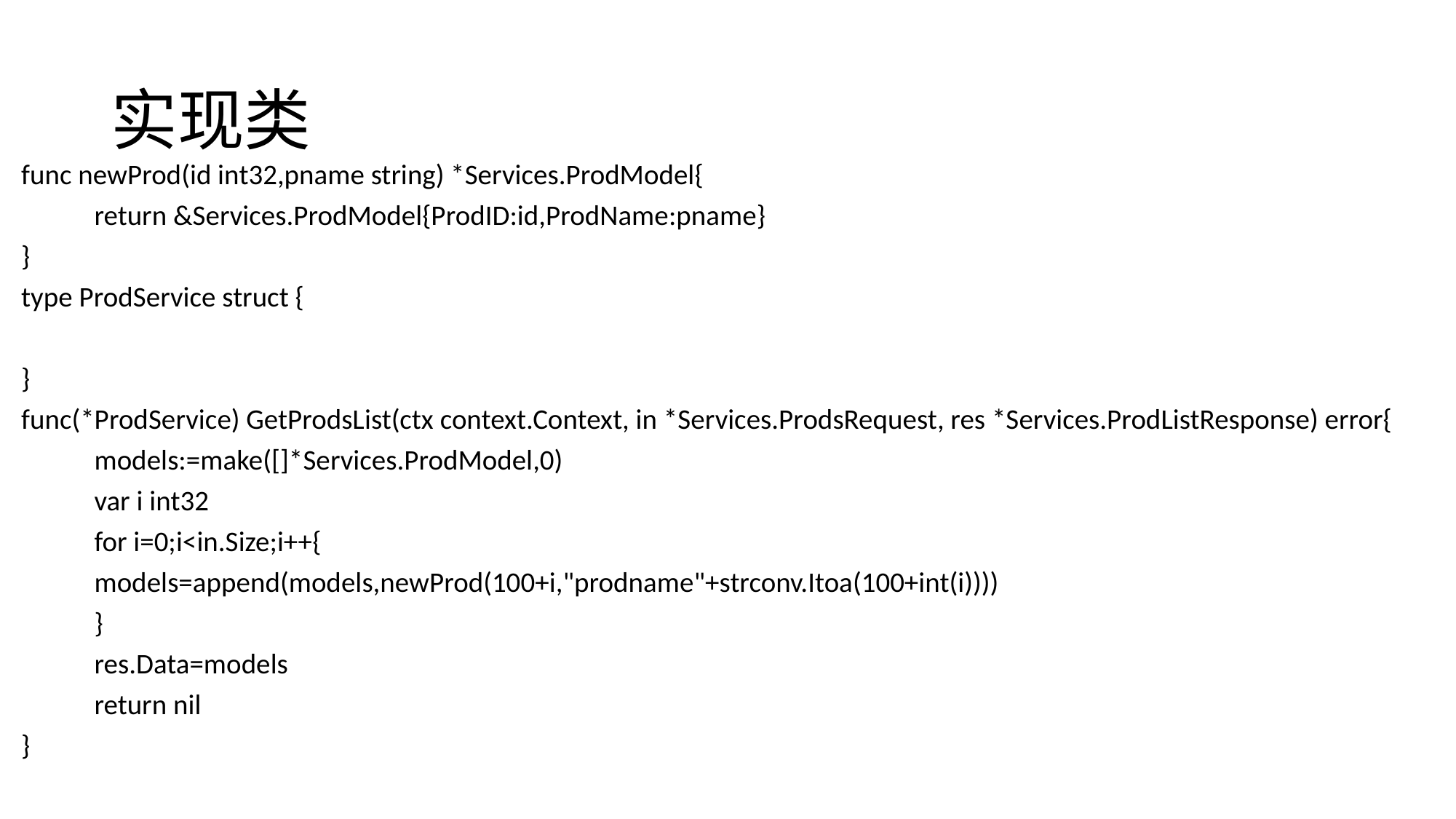

# 实现类
func newProd(id int32,pname string) *Services.ProdModel{
	return &Services.ProdModel{ProdID:id,ProdName:pname}
}
type ProdService struct {

}
func(*ProdService) GetProdsList(ctx context.Context, in *Services.ProdsRequest, res *Services.ProdListResponse) error{
	models:=make([]*Services.ProdModel,0)
	var i int32
	for i=0;i<in.Size;i++{
		models=append(models,newProd(100+i,"prodname"+strconv.Itoa(100+int(i))))
	}
	res.Data=models
	return nil
}